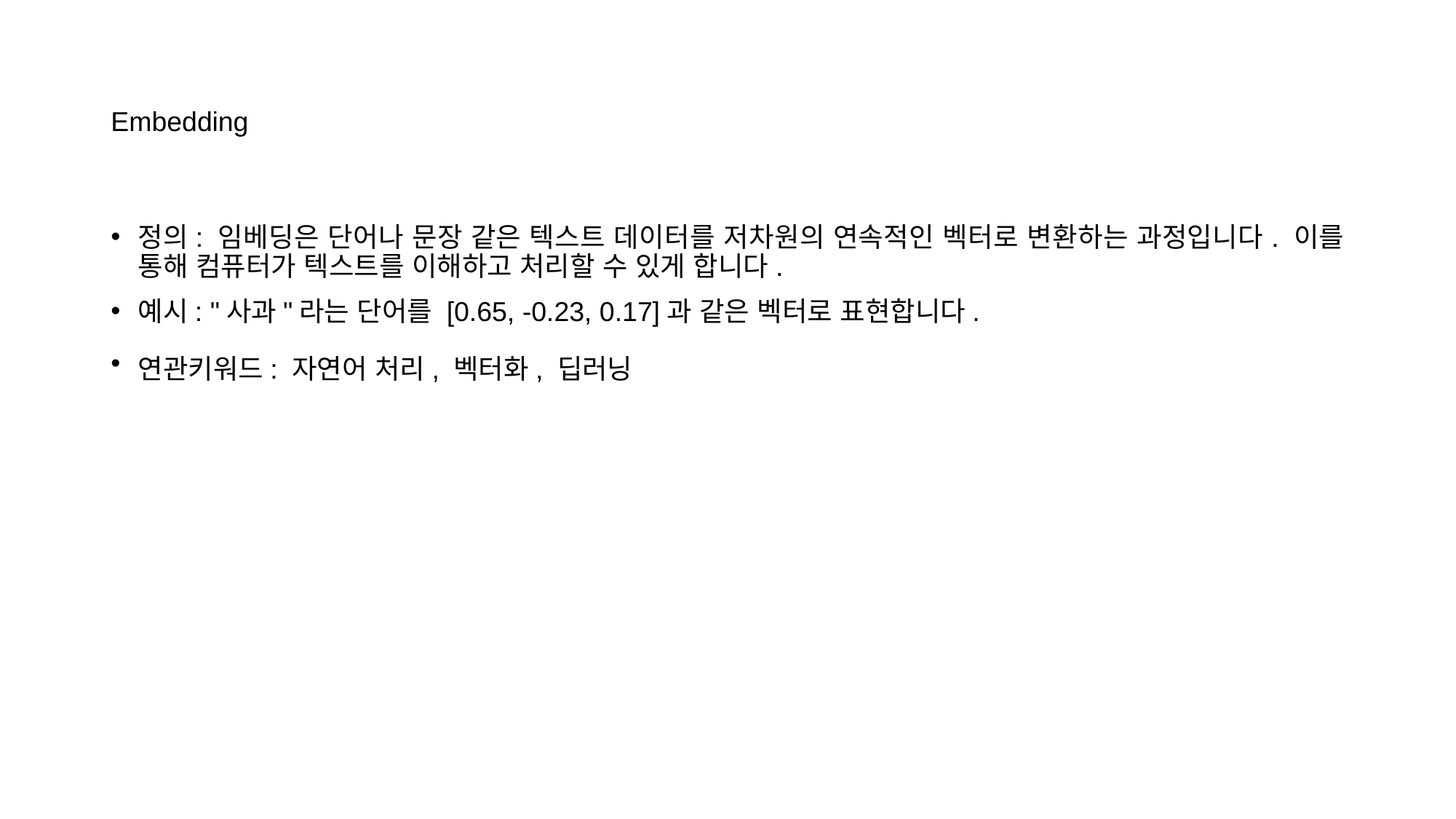

# Embedding
정의: 임베딩은 단어나 문장 같은 텍스트 데이터를 저차원의 연속적인 벡터로 변환하는 과정입니다. 이를 통해 컴퓨터가 텍스트를 이해하고 처리할 수 있게 합니다.
예시: "사과"라는 단어를 [0.65, -0.23, 0.17]과 같은 벡터로 표현합니다.
연관키워드: 자연어 처리, 벡터화, 딥러닝